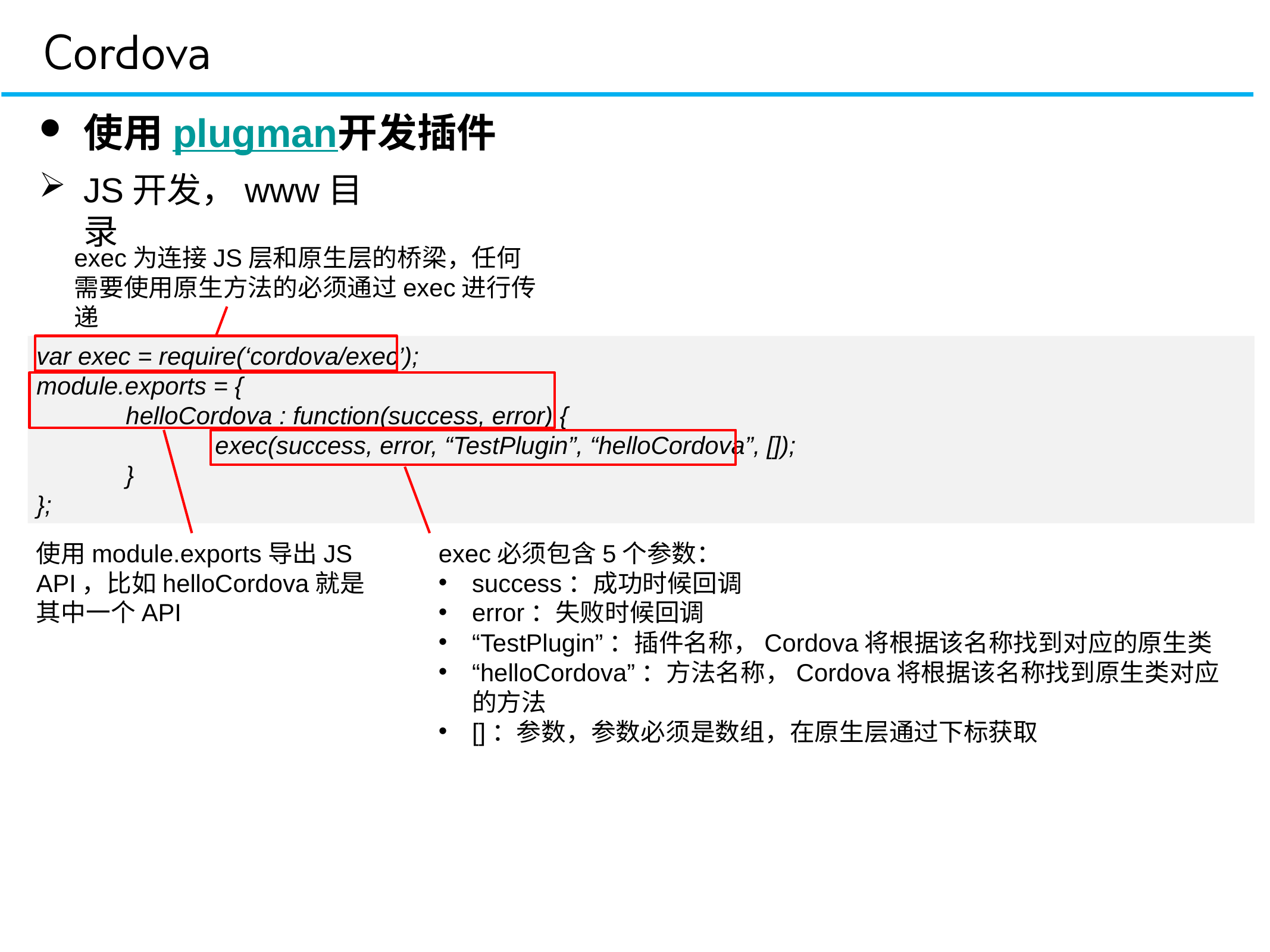

Cordova

使用plugman开发插件
JS开发，www目录
exec为连接JS层和原生层的桥梁，任何需要使用原生方法的必须通过exec进行传递
var exec = require(‘cordova/exec’);
module.exports = {
	helloCordova : function(success, error) {
		exec(success, error, “TestPlugin”, “helloCordova”, []);
	}
};

使用module.exports导出JS API，比如helloCordova就是其中一个API
exec必须包含5个参数：
success：成功时候回调
error：失败时候回调
“TestPlugin”：插件名称，Cordova将根据该名称找到对应的原生类
“helloCordova”：方法名称，Cordova将根据该名称找到原生类对应的方法
[]：参数，参数必须是数组，在原生层通过下标获取